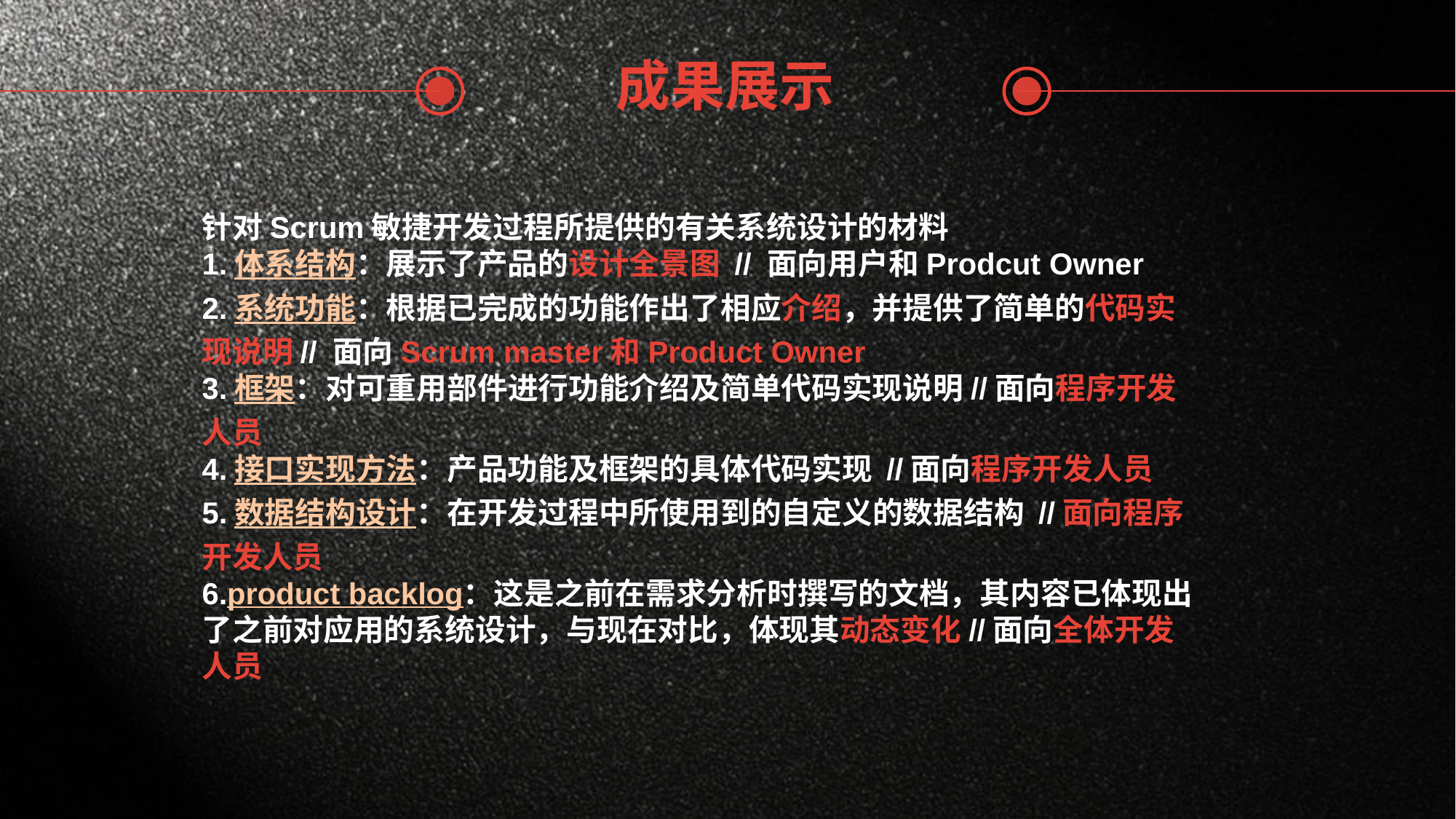

成果展示

针对Scrum敏捷开发过程所提供的有关系统设计的材料
1.体系结构：展示了产品的设计全景图 // 面向用户和Prodcut Owner
2.系统功能：根据已完成的功能作出了相应介绍，并提供了简单的代码实现说明// 面向Scrum master和Product Owner
3.框架：对可重用部件进行功能介绍及简单代码实现说明//面向程序开发人员
4.接口实现方法：产品功能及框架的具体代码实现 //面向程序开发人员
5.数据结构设计：在开发过程中所使用到的自定义的数据结构 //面向程序开发人员
6.product backlog：这是之前在需求分析时撰写的文档，其内容已体现出了之前对应用的系统设计，与现在对比，体现其动态变化//面向全体开发人员